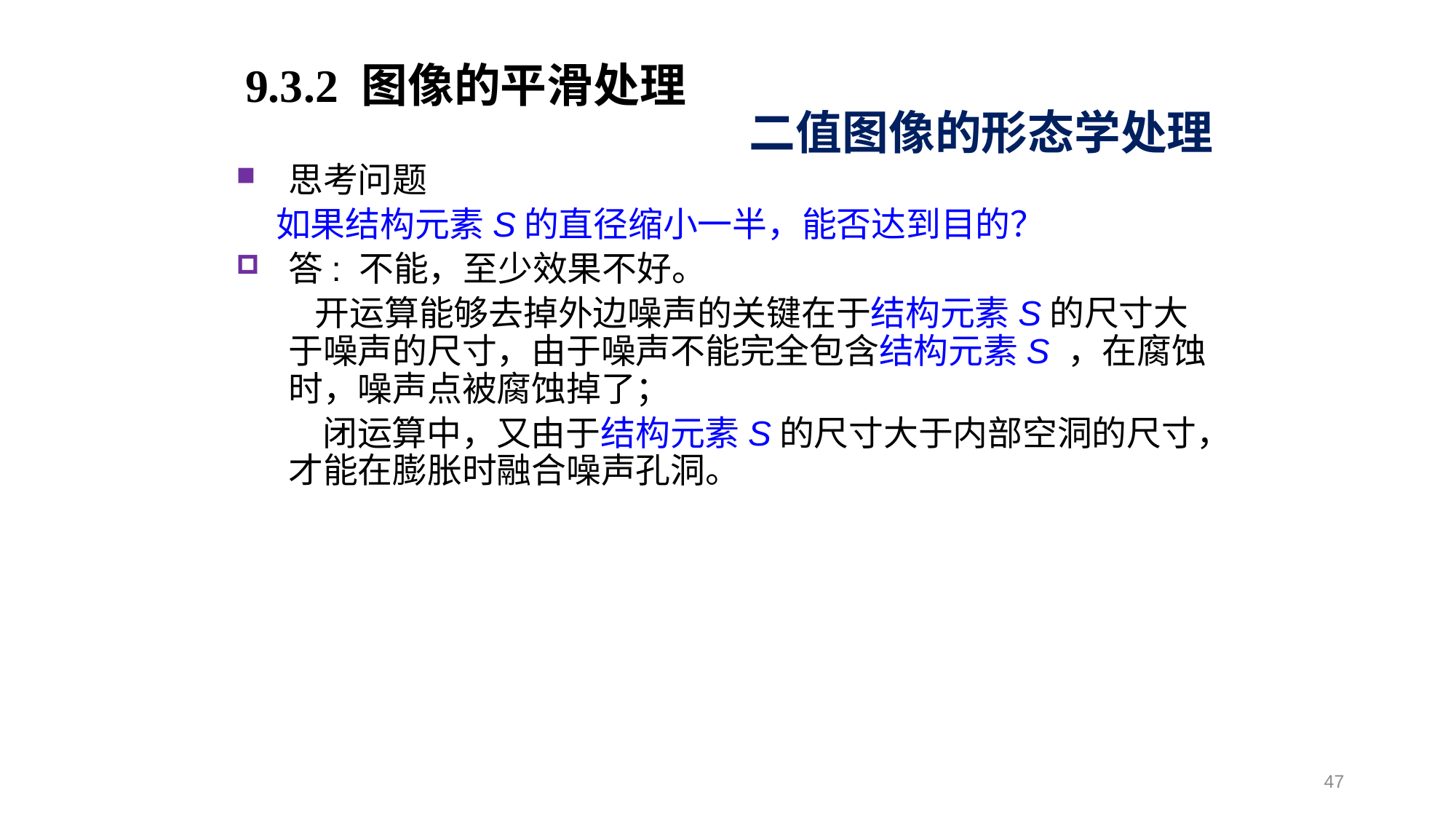

9.3.2 图像的平滑处理
二值图像的形态学处理
思考问题
    如果结构元素S的直径缩小一半，能否达到目的？
答: 不能，至少效果不好。
         开运算能够去掉外边噪声的关键在于结构元素S的尺寸大于噪声的尺寸，由于噪声不能完全包含结构元素S ，在腐蚀时，噪声点被腐蚀掉了；
          闭运算中，又由于结构元素S的尺寸大于内部空洞的尺寸，才能在膨胀时融合噪声孔洞。
47